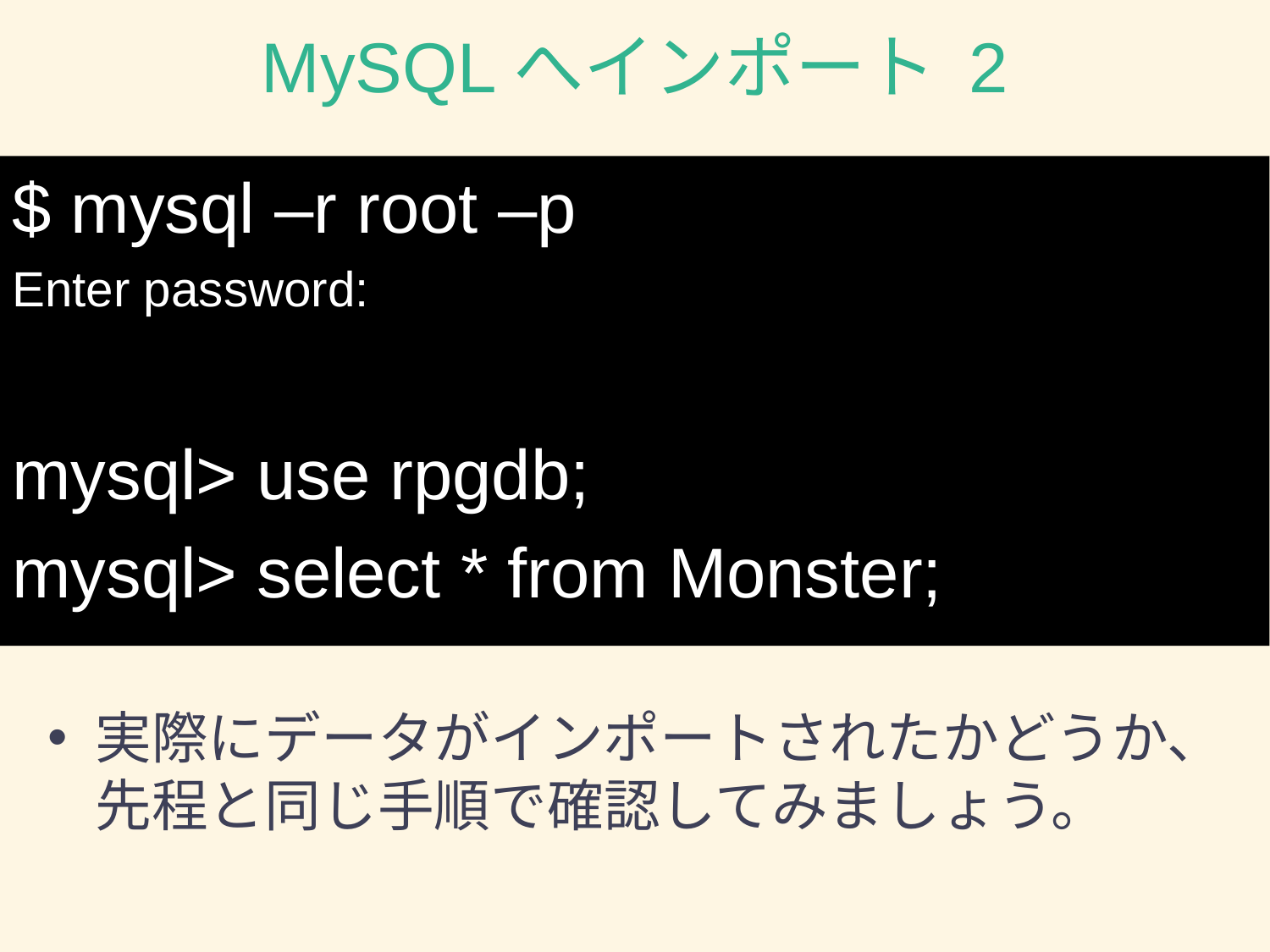

# MySQLへインポート 2
$ mysql –r root –p
Enter password:

mysql> use rpgdb;
mysql> select * from Monster;
実際にデータがインポートされたかどうか、先程と同じ手順で確認してみましょう。